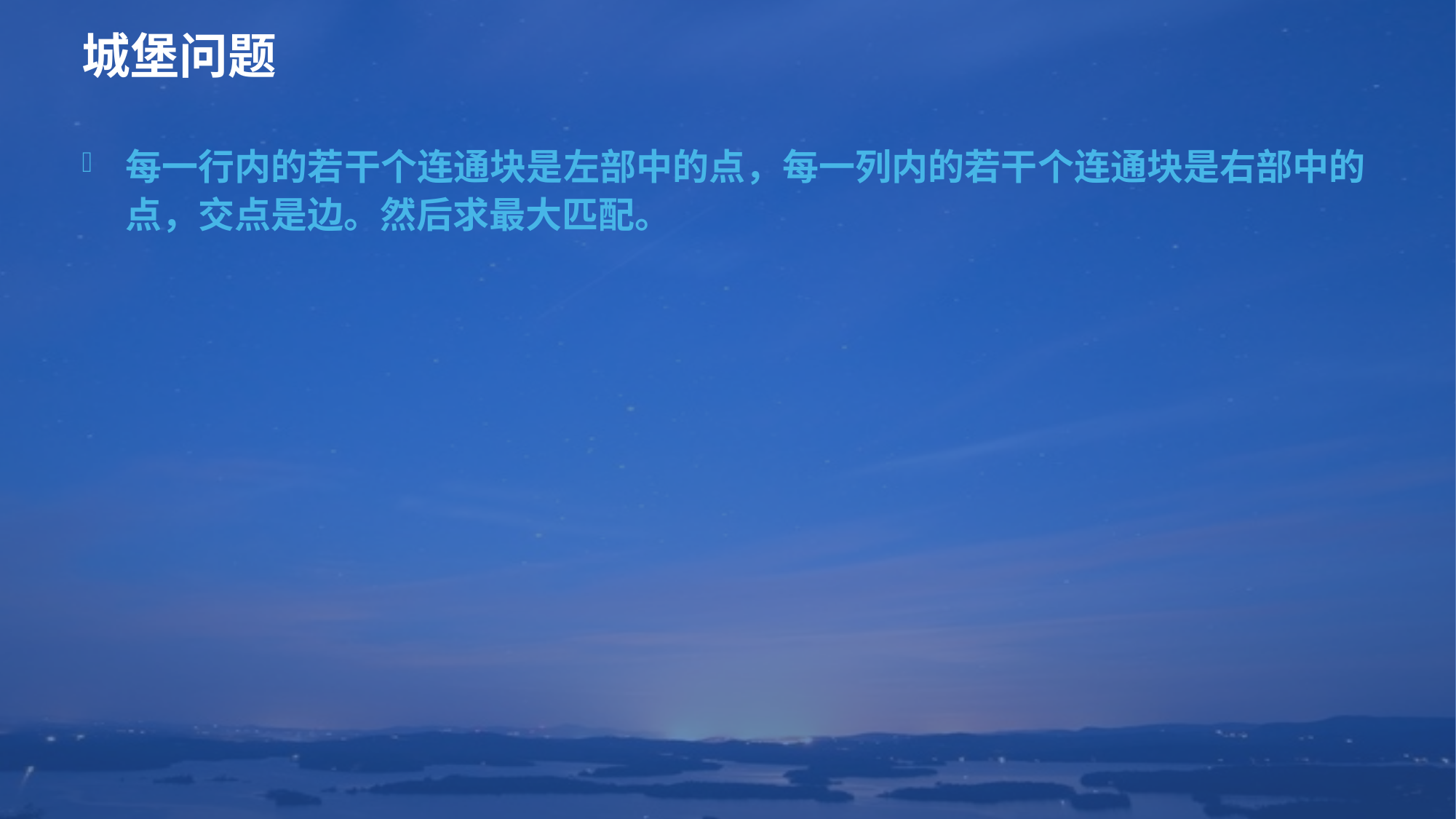

# 城堡问题
每一行内的若干个连通块是左部中的点，每一列内的若干个连通块是右部中的点，交点是边。然后求最大匹配。